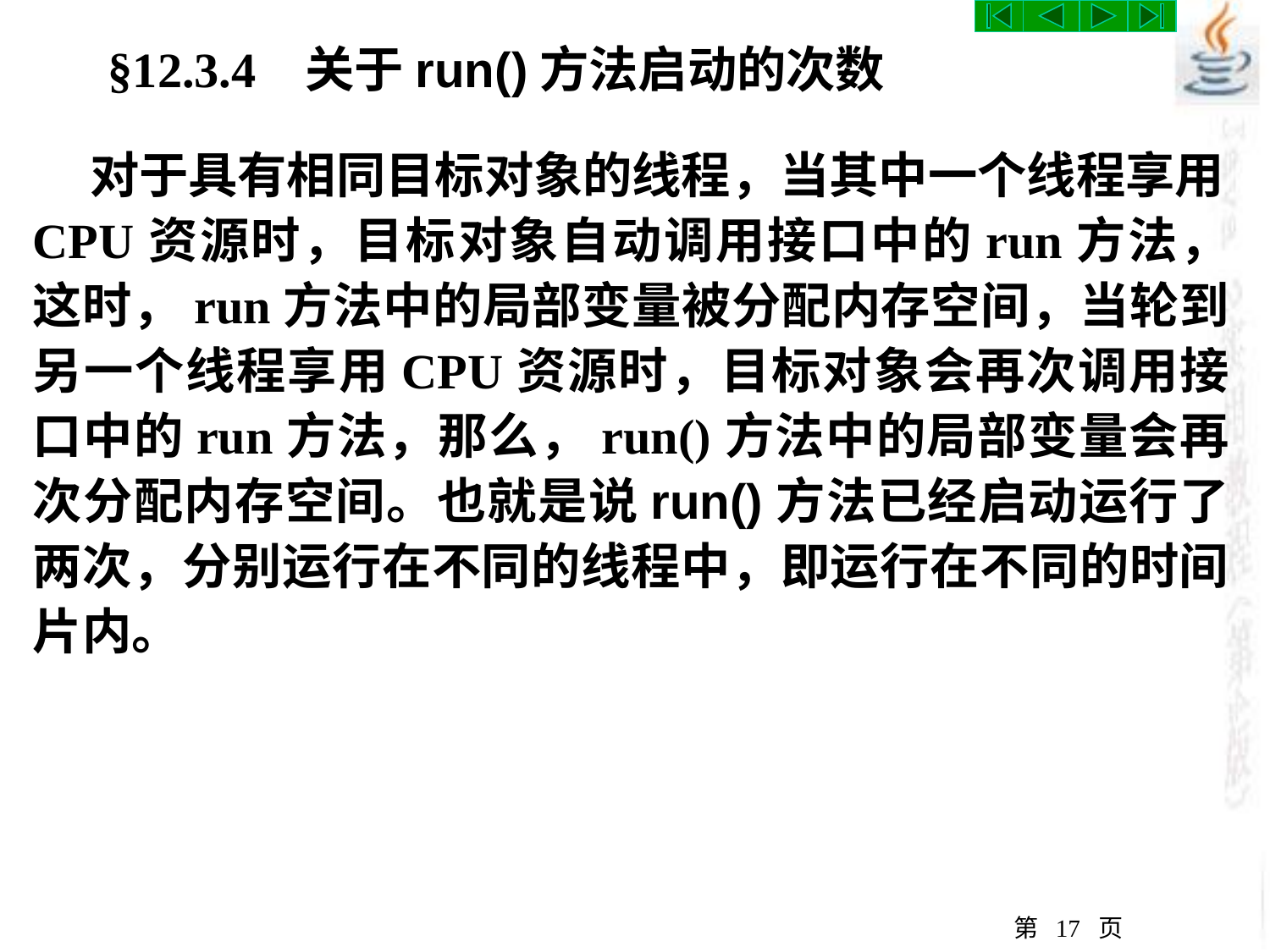

§12.3.4   关于run()方法启动的次数
    对于具有相同目标对象的线程，当其中一个线程享用CPU资源时，目标对象自动调用接口中的run方法，这时，run方法中的局部变量被分配内存空间，当轮到另一个线程享用CPU资源时，目标对象会再次调用接口中的run方法，那么，run()方法中的局部变量会再次分配内存空间。也就是说run()方法已经启动运行了两次，分别运行在不同的线程中，即运行在不同的时间片内。

第  17  页